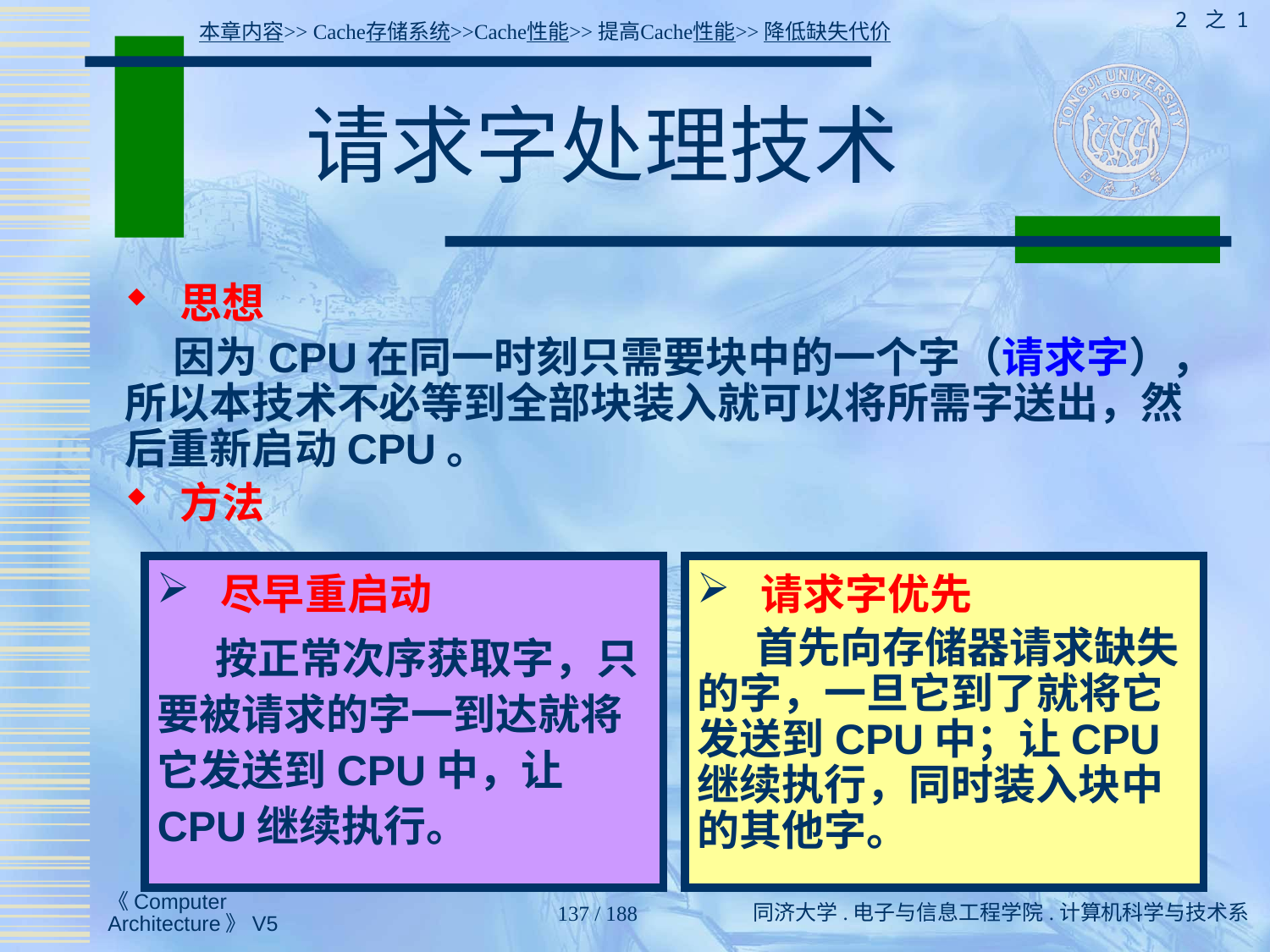

2 之 1
本章内容>> Cache存储系统>>Cache性能>>提高Cache性能>>降低缺失代价
# 请求字处理技术
  思想
    因为CPU在同一时刻只需要块中的一个字（请求字），所以本技术不必等到全部块装入就可以将所需字送出，然后重新启动CPU。
  方法
  请求字优先
     首先向存储器请求缺失的字，一旦它到了就将它发送到CPU中；让CPU继续执行，同时装入块中的其他字。
  尽早重启动
     按正常次序获取字，只要被请求的字一到达就将它发送到CPU中，让CPU继续执行。